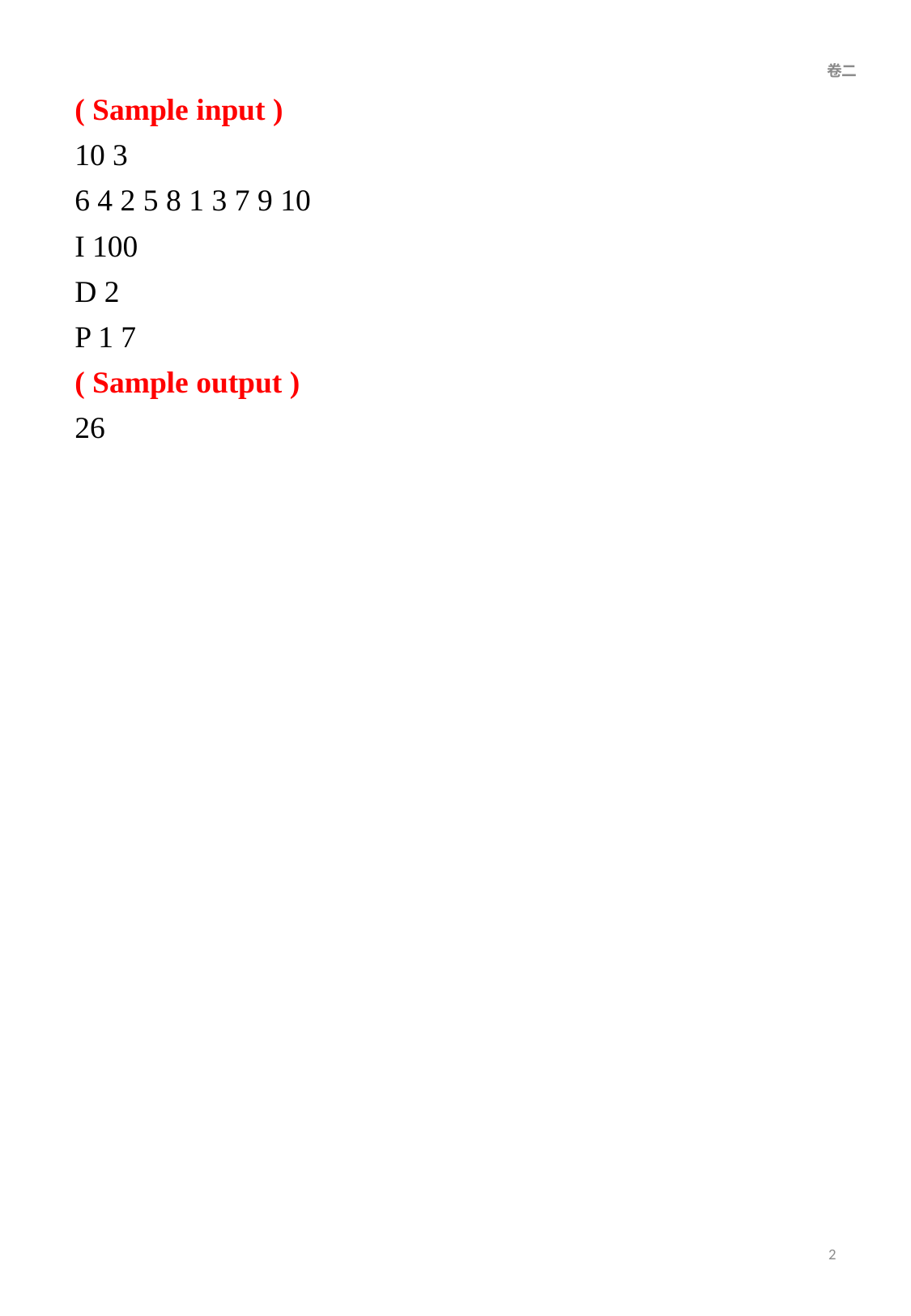

卷二
( Sample input )
10 3
6 4 2 5 8 1 3 7 9 10
I 100
D 2
P 1 7
( Sample output )
26
2